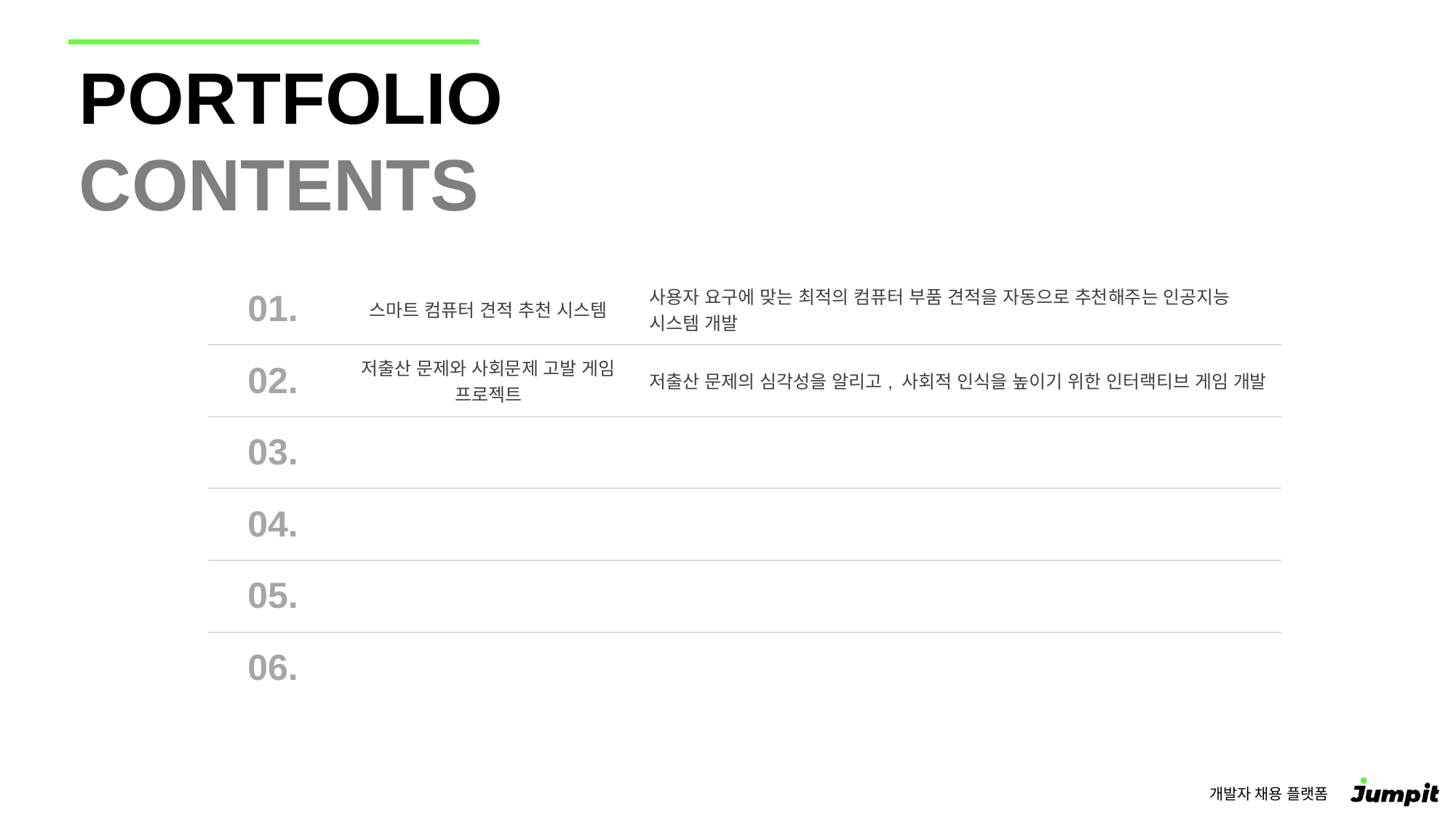

| 01. | 스마트 컴퓨터 견적 추천 시스템 | 사용자 요구에 맞는 최적의 컴퓨터 부품 견적을 자동으로 추천해주는 인공지능 시스템 개발 |
| --- | --- | --- |
| 02. | 저출산 문제와 사회문제 고발 게임 프로젝트 | 저출산 문제의 심각성을 알리고, 사회적 인식을 높이기 위한 인터랙티브 게임 개발 |
| 03. |  |  |
| 04. |  |  |
| 05. |  |  |
| 06. |  |  |